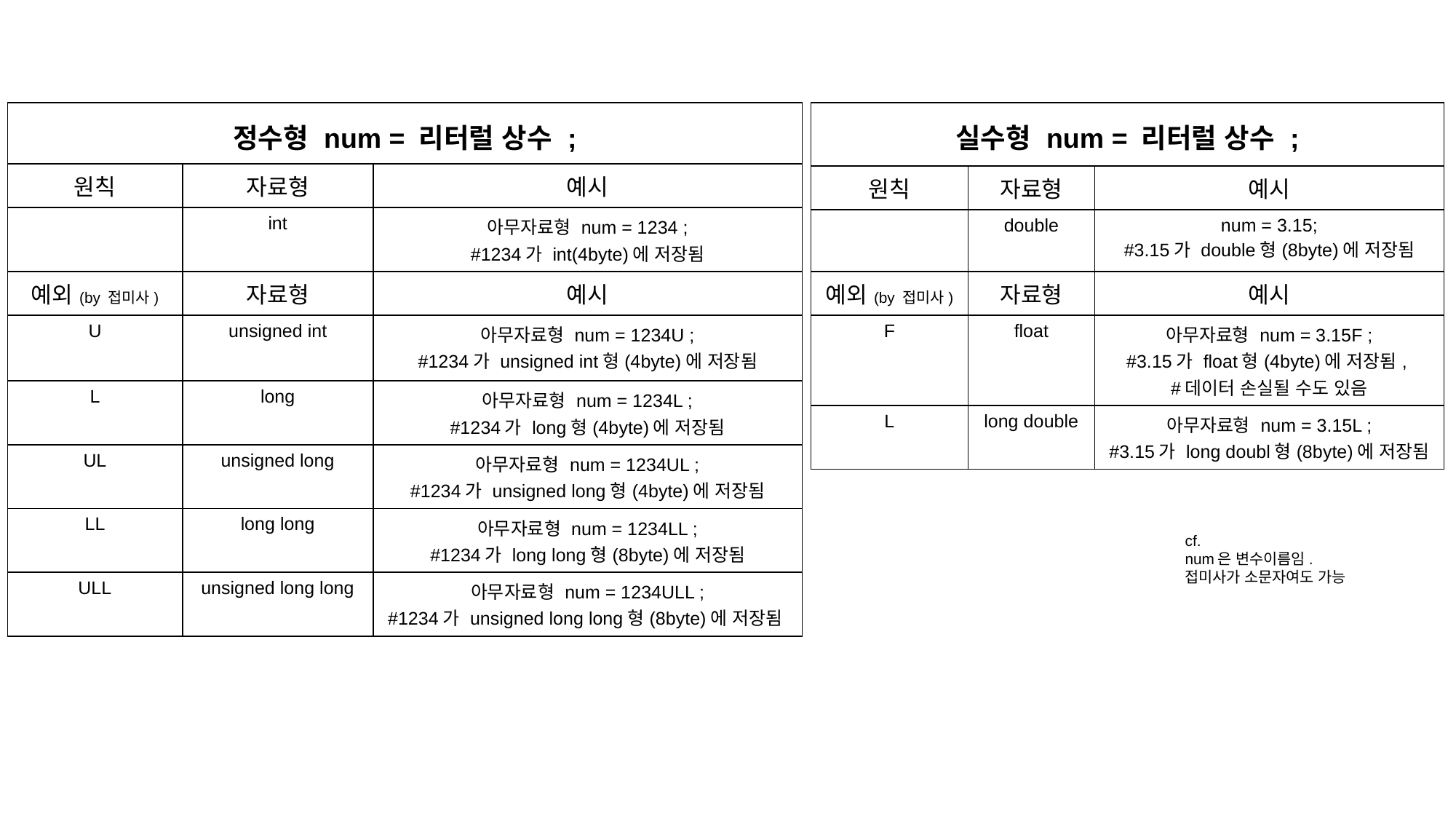

| 정수형 num = 리터럴 상수 ; |  |  |
| --- | --- | --- |
| 원칙 | 자료형 | 예시 |
|  | int | 아무자료형 num = 1234 ; #1234가 int(4byte)에 저장됨 |
| 예외(by 접미사) | 자료형 | 예시 |
| U | unsigned int | 아무자료형 num = 1234U ; #1234가 unsigned int형(4byte)에 저장됨 |
| L | long | 아무자료형 num = 1234L ; #1234가 long형(4byte)에 저장됨 |
| UL | unsigned long | 아무자료형 num = 1234UL ; #1234가 unsigned long형(4byte)에 저장됨 |
| LL | long long | 아무자료형 num = 1234LL ; #1234가 long long형(8byte)에 저장됨 |
| ULL | unsigned long long | 아무자료형 num = 1234ULL ; #1234가 unsigned long long형(8byte)에 저장됨 |
| 실수형 num = 리터럴 상수 ; |  |  |
| --- | --- | --- |
| 원칙 | 자료형 | 예시 |
|  | double | num = 3.15; #3.15가 double형(8byte)에 저장됨 |
| 예외(by 접미사) | 자료형 | 예시 |
| F | float | 아무자료형 num = 3.15F ; #3.15가 float형(4byte)에 저장됨, #데이터 손실될 수도 있음 |
| L | long double | 아무자료형 num = 3.15L ; #3.15가 long doubl형(8byte)에 저장됨 |
cf.
num은 변수이름임.
접미사가 소문자여도 가능